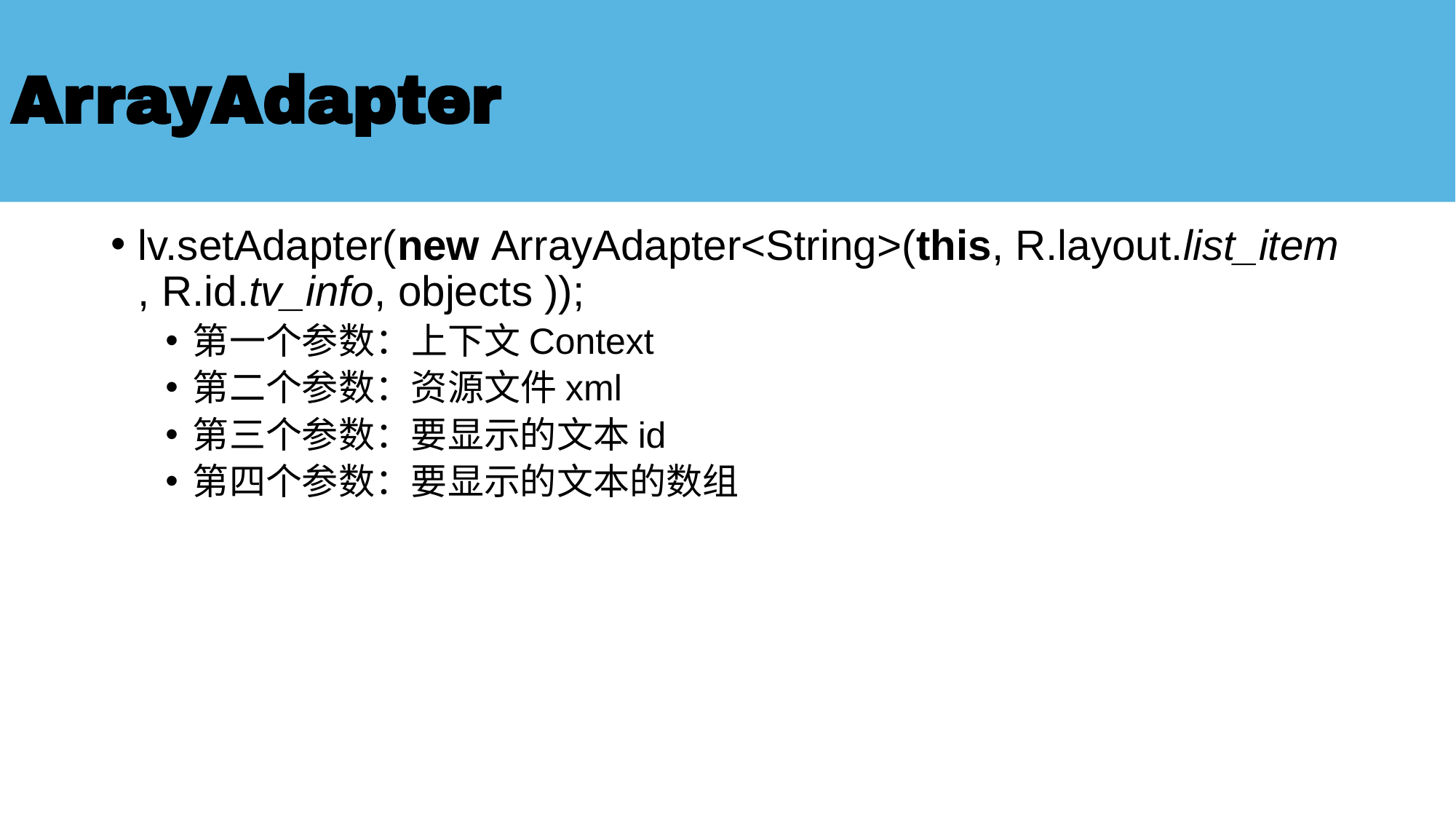

# ArrayAdapter
lv.setAdapter(new ArrayAdapter<String>(this, R.layout.list_item, R.id.tv_info, objects ));
第一个参数：上下文Context
第二个参数：资源文件xml
第三个参数：要显示的文本id
第四个参数：要显示的文本的数组